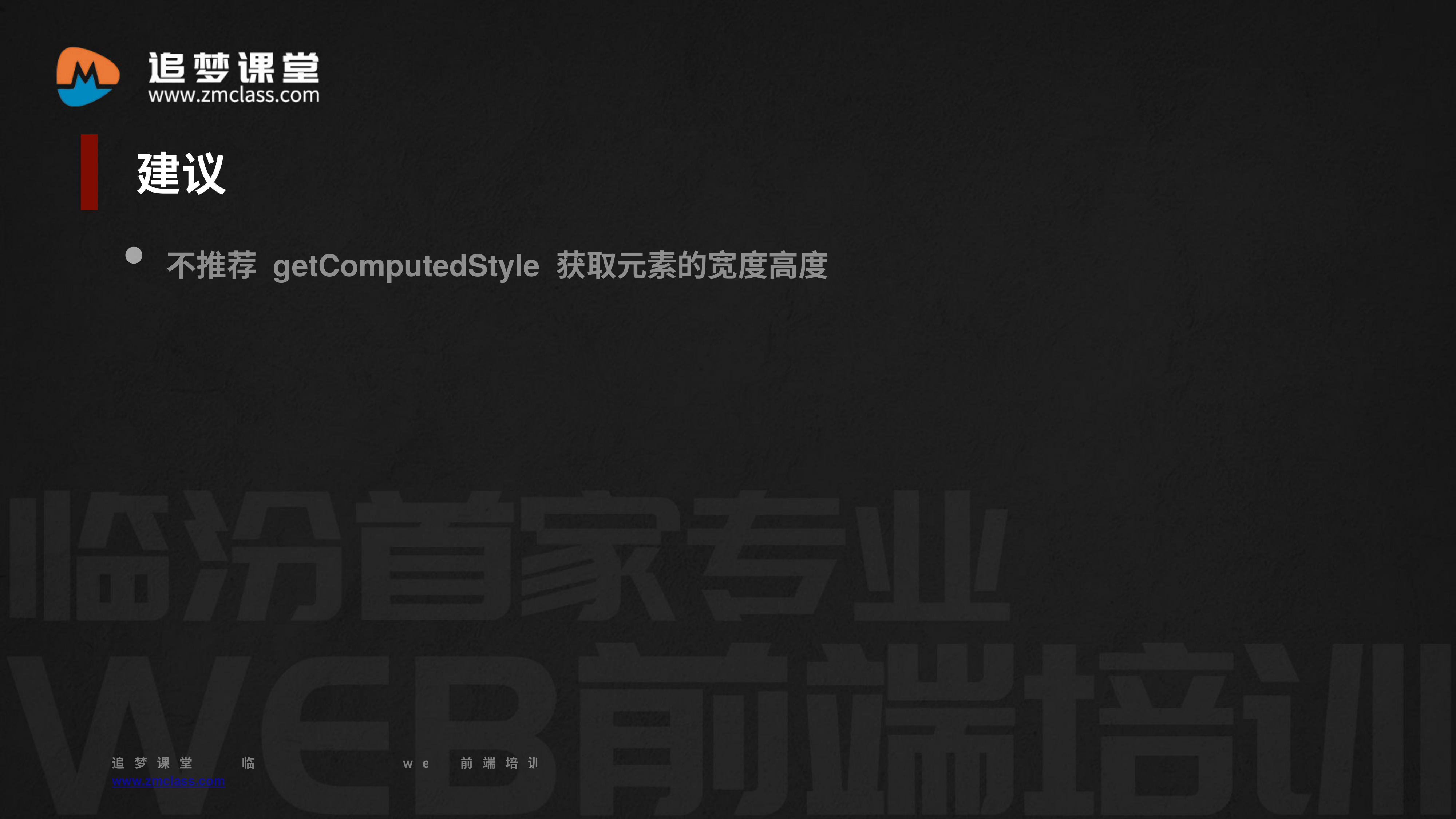

建议
不推荐 getComputedStyle 获取元素的宽度高度

追梦课堂   临汾首家专业的web前端培训机构                                                          www.zmclass.com
11